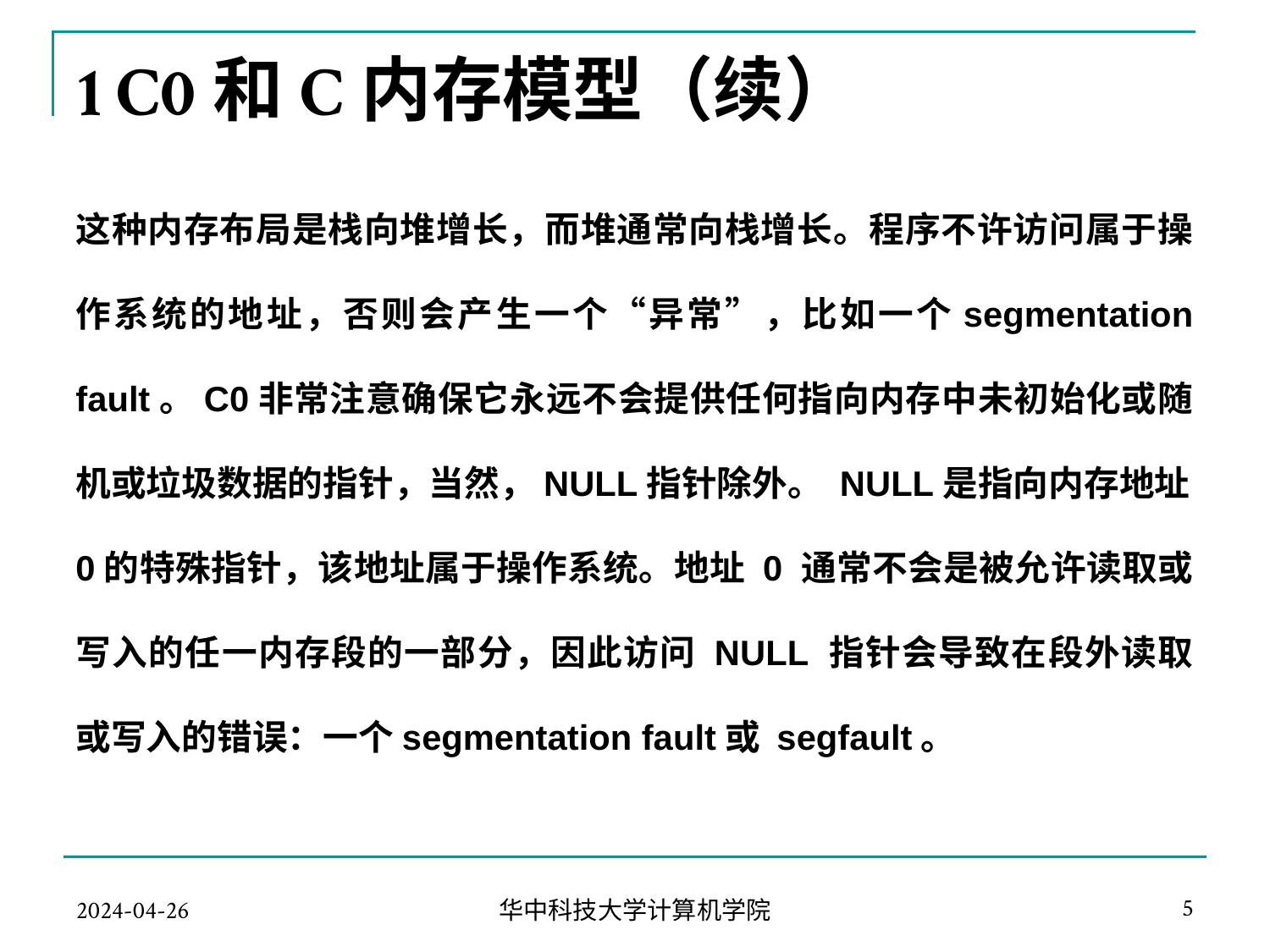

# 1 C0和C内存模型（续）
这种内存布局是栈向堆增长，而堆通常向栈增长。程序不许访问属于操作系统的地址，否则会产生一个“异常”，比如一个segmentation fault。C0非常注意确保它永远不会提供任何指向内存中未初始化或随机或垃圾数据的指针，当然，NULL指针除外。 NULL是指向内存地址0的特殊指针，该地址属于操作系统。地址 0 通常不会是被允许读取或写入的任一内存段的一部分，因此访问 NULL 指针会导致在段外读取或写入的错误：一个segmentation fault或 segfault。
2024-04-26
5
华中科技大学计算机学院